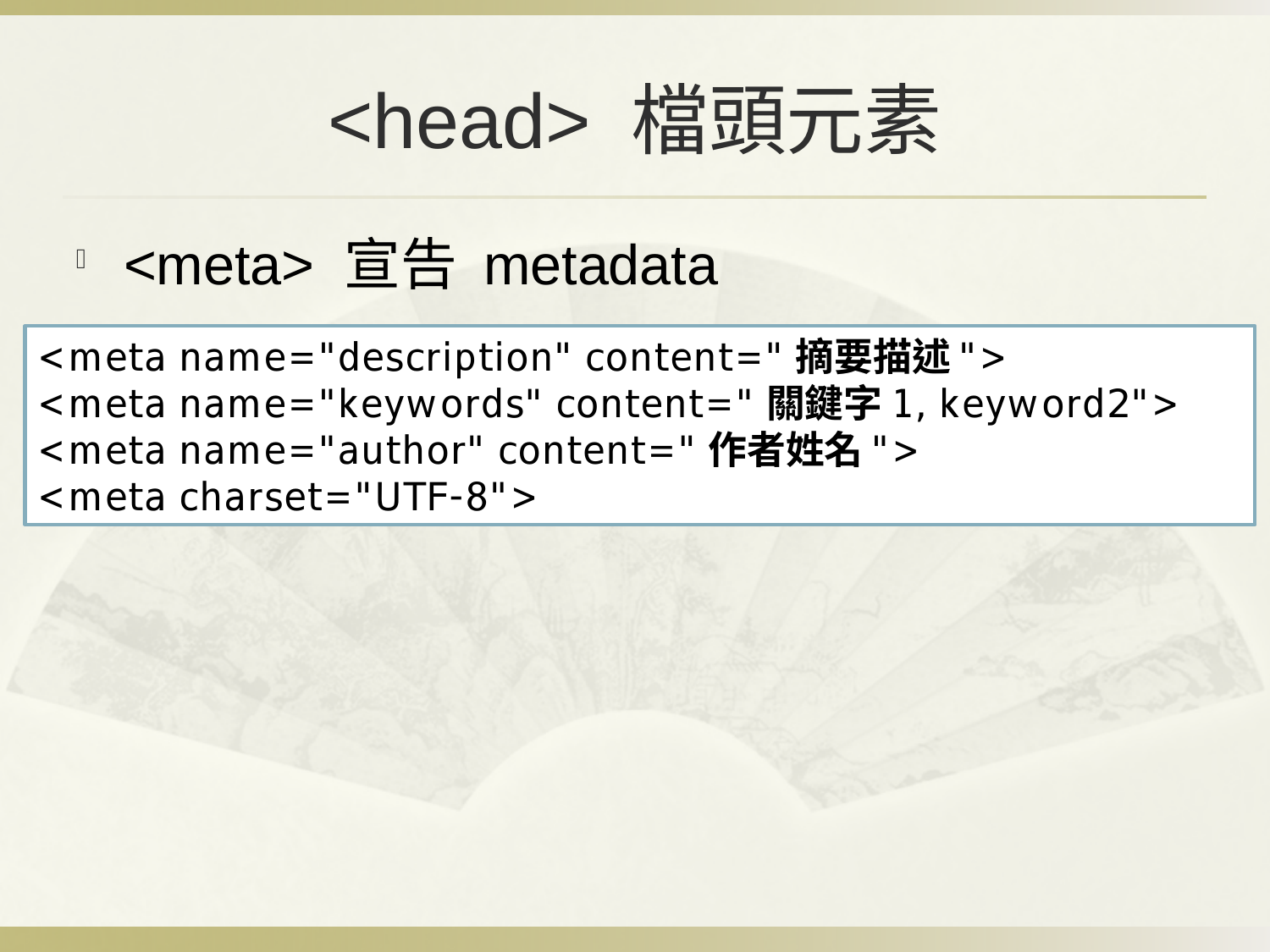

# <head> 檔頭元素
<meta> 宣告 metadata
<meta name="description" content="摘要描述">
<meta name="keywords" content="關鍵字1, keyword2">
<meta name="author" content="作者姓名">
<meta charset="UTF-8">